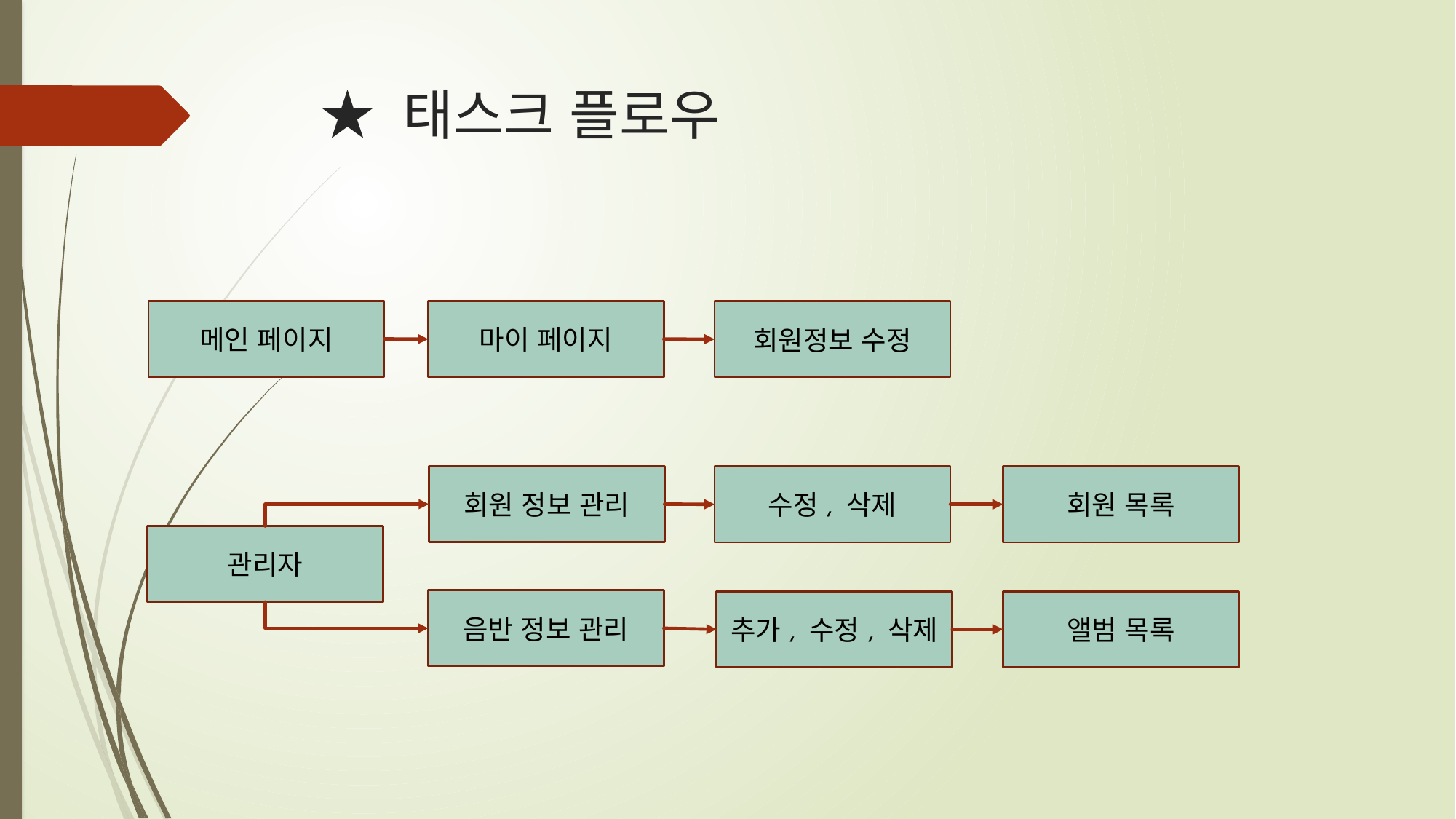

# ★ 태스크 플로우
메인 페이지
마이 페이지
회원정보 수정
회원 정보 관리
수정, 삭제
회원 목록
관리자
음반 정보 관리
추가, 수정, 삭제
앨범 목록